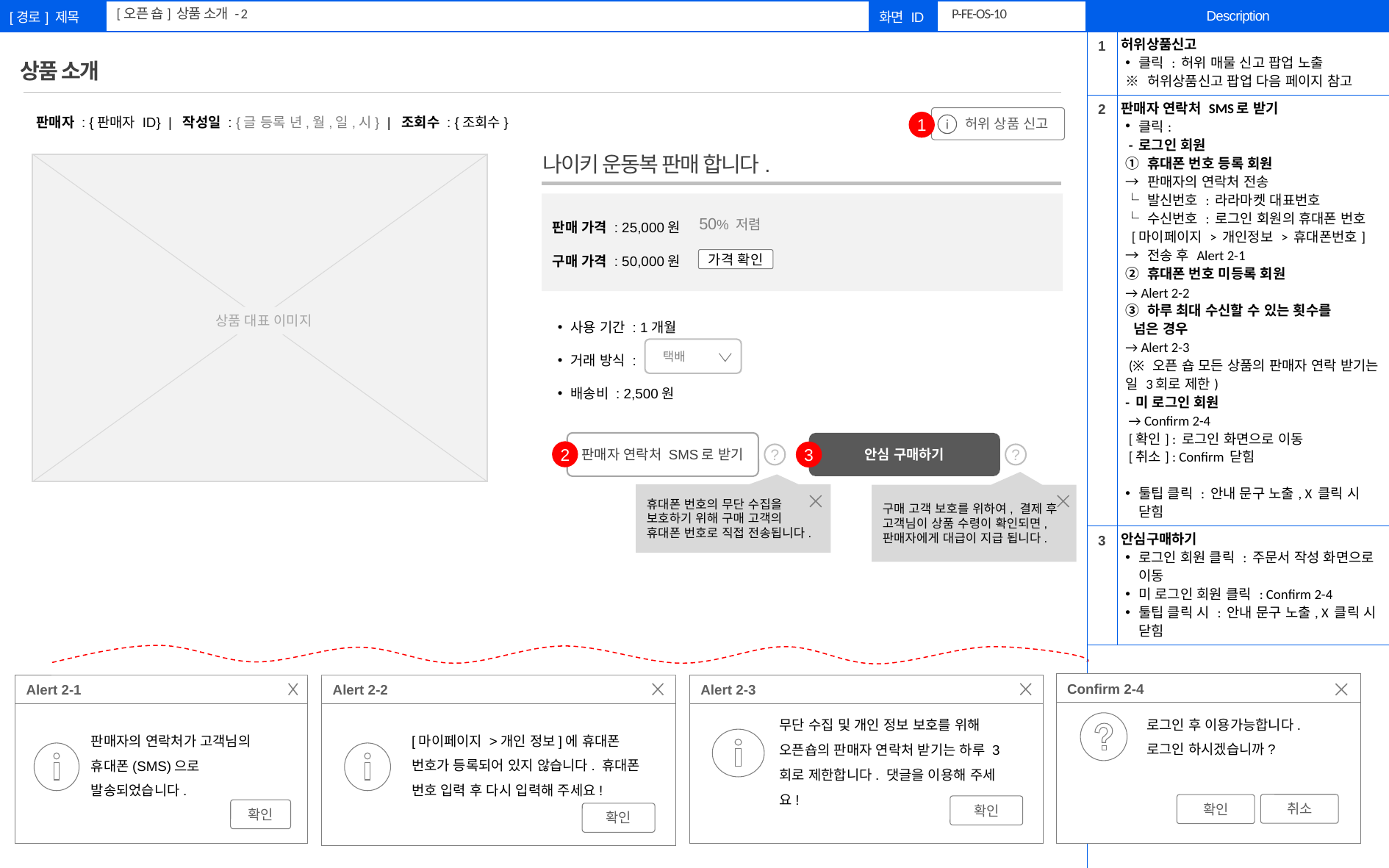

[오픈 숍] 상품 소개 - 2
# P-FE-OS-10
| 1 | 허위상품신고 클릭 : 허위 매물 신고 팝업 노출 ※ 허위상품신고 팝업 다음 페이지 참고 |
| --- | --- |
| 2 | 판매자 연락처 SMS로 받기 클릭: - 로그인 회원 ① 휴대폰 번호 등록 회원 → 판매자의 연락처 전송 └ 발신번호 : 라라마켓 대표번호 └ 수신번호 : 로그인 회원의 휴대폰 번호 [마이페이지 > 개인정보 > 휴대폰번호] → 전송 후 Alert 2-1 ② 휴대폰 번호 미등록 회원 → Alert 2-2 ③ 하루 최대 수신할 수 있는 횟수를 넘은 경우 → Alert 2-3 (※ 오픈 숍 모든 상품의 판매자 연락 받기는 일 3회로 제한) - 미 로그인 회원 → Confirm 2-4 [확인] : 로그인 화면으로 이동 [취소] : Confirm 닫힘 툴팁 클릭 : 안내 문구 노출, X 클릭 시 닫힘 |
| 3 | 안심구매하기 로그인 회원 클릭 : 주문서 작성 화면으로 이동 미 로그인 회원 클릭 : Confirm 2-4 툴팁 클릭 시 : 안내 문구 노출, X 클릭 시 닫힘 |
|  |  |
상품 소개
허위 상품 신고

판매자 : {판매자 ID}  |  작성일 : {글 등록 년,월,일,시}  |  조회수 : {조회수}
1
나이키 운동복 판매 합니다.

상품 대표 이미지

50% 저렴
판매 가격 : 25,000원
구매 가격 : 50,000원
가격 확인
사용 기간 : 1개월
거래 방식 :
배송비 : 2,500원
 택배

판매자 연락처 SMS로 받기
안심 구매하기
2
3
?
?
휴대폰 번호의 무단 수집을 보호하기 위해 구매 고객의 휴대폰 번호로 직접 전송됩니다.

구매 고객 보호를 위하여, 결제 후 고객님이 상품 수령이 확인되면, 판매자에게 대급이 지급 됩니다.

Confirm 2-4

로그인 후 이용가능합니다.
로그인 하시겠습니까?

Abort
취소
확인
Alert 2-1

판매자의 연락처가 고객님의 휴대폰(SMS)으로 발송되었습니다.

확인
Abort
Cancel
Alert 2-2

[마이페이지 >개인 정보]에 휴대폰 번호가 등록되어 있지 않습니다. 휴대폰 번호 입력 후 다시 입력해 주세요!

확인
Abort
Cancel
Alert 2-3

무단 수집 및 개인 정보 보호를 위해
오픈숍의 판매자 연락처 받기는 하루 3회로 제한합니다. 댓글을 이용해 주세요!

확인
Abort
Cancel